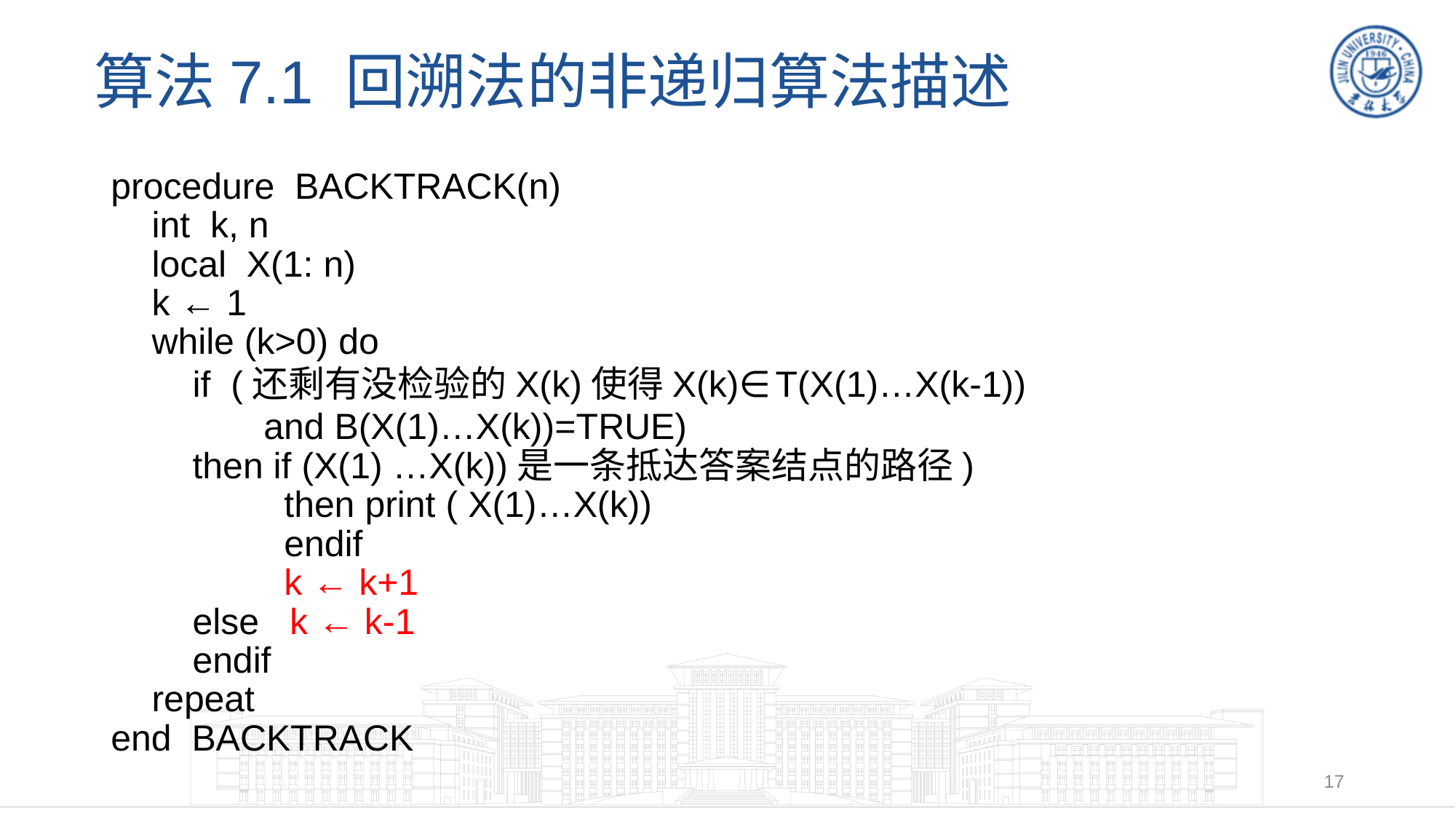

# 算法7.1 回溯法的非递归算法描述
procedure  BACKTRACK(n)
    int  k, n
    local  X(1: n)
    k ← 1
    while (k>0) do
        if  (还剩有没检验的X(k)使得X(k)∈T(X(1)…X(k-1))
               and B(X(1)…X(k))=TRUE)
        then if (X(1) …X(k))是一条抵达答案结点的路径)
                 then print ( X(1)…X(k))
                 endif
                 k ← k+1
        else   k ← k-1
        endif
    repeat
end  BACKTRACK
17